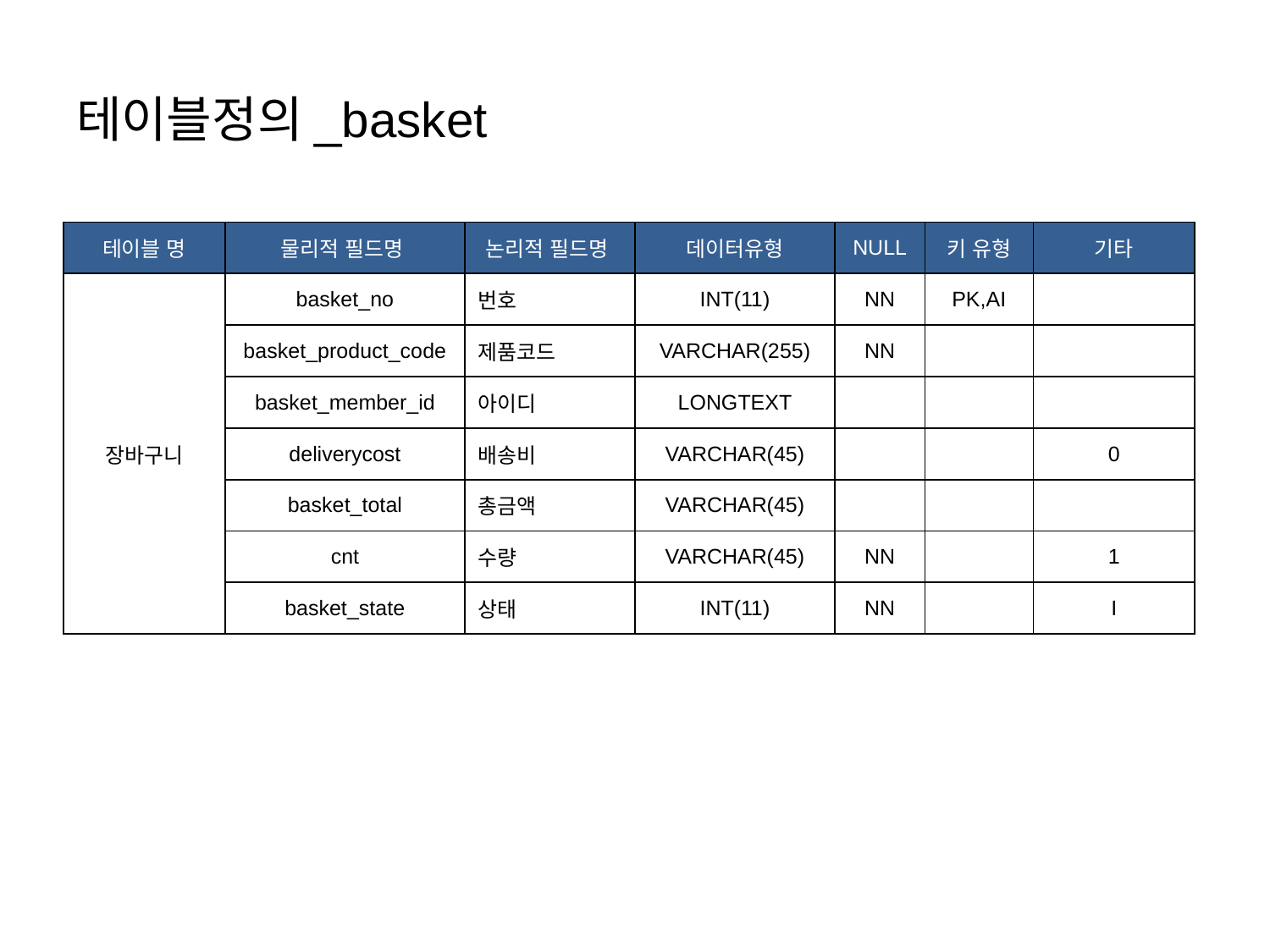

# 테이블정의_basket
| 테이블 명 | 물리적 필드명 | 논리적 필드명 | 데이터유형 | NULL | 키 유형 | 기타 |
| --- | --- | --- | --- | --- | --- | --- |
| 장바구니 | basket\_no | 번호 | INT(11) | NN | PK,AI |  |
|  | basket\_product\_code | 제품코드 | VARCHAR(255) | NN |  |  |
|  | basket\_member\_id | 아이디 | LONGTEXT |  |  |  |
|  | deliverycost | 배송비 | VARCHAR(45) |  |  | 0 |
|  | basket\_total | 총금액 | VARCHAR(45) |  |  |  |
|  | cnt | 수량 | VARCHAR(45) | NN |  | 1 |
|  | basket\_state | 상태 | INT(11) | NN |  | I |